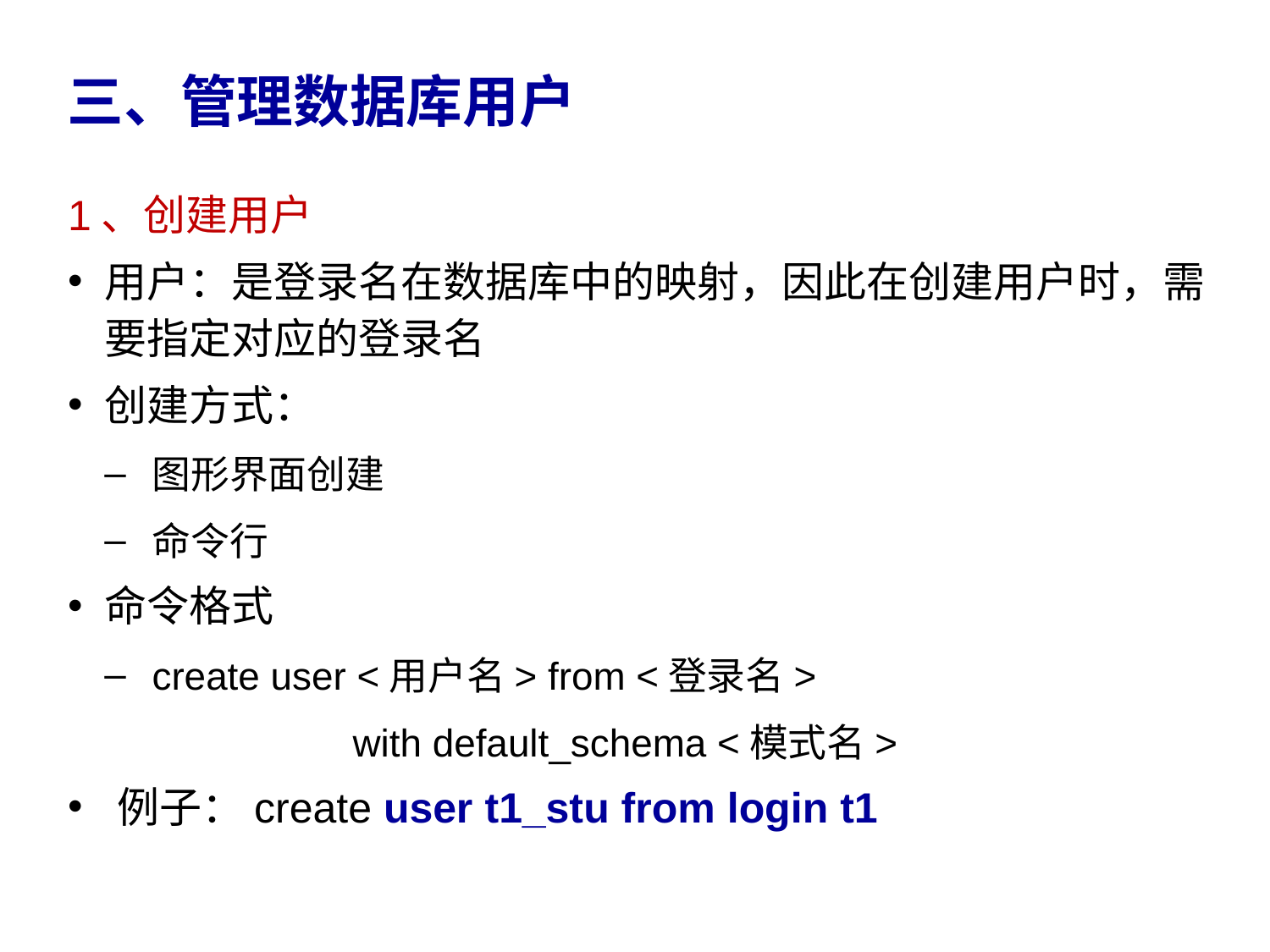

三、管理数据库用户
1、创建用户
用户：是登录名在数据库中的映射，因此在创建用户时，需要指定对应的登录名
创建方式：
图形界面创建
命令行
命令格式
create user <用户名> from <登录名>
                       with default_schema <模式名>
例子：create user t1_stu from login t1